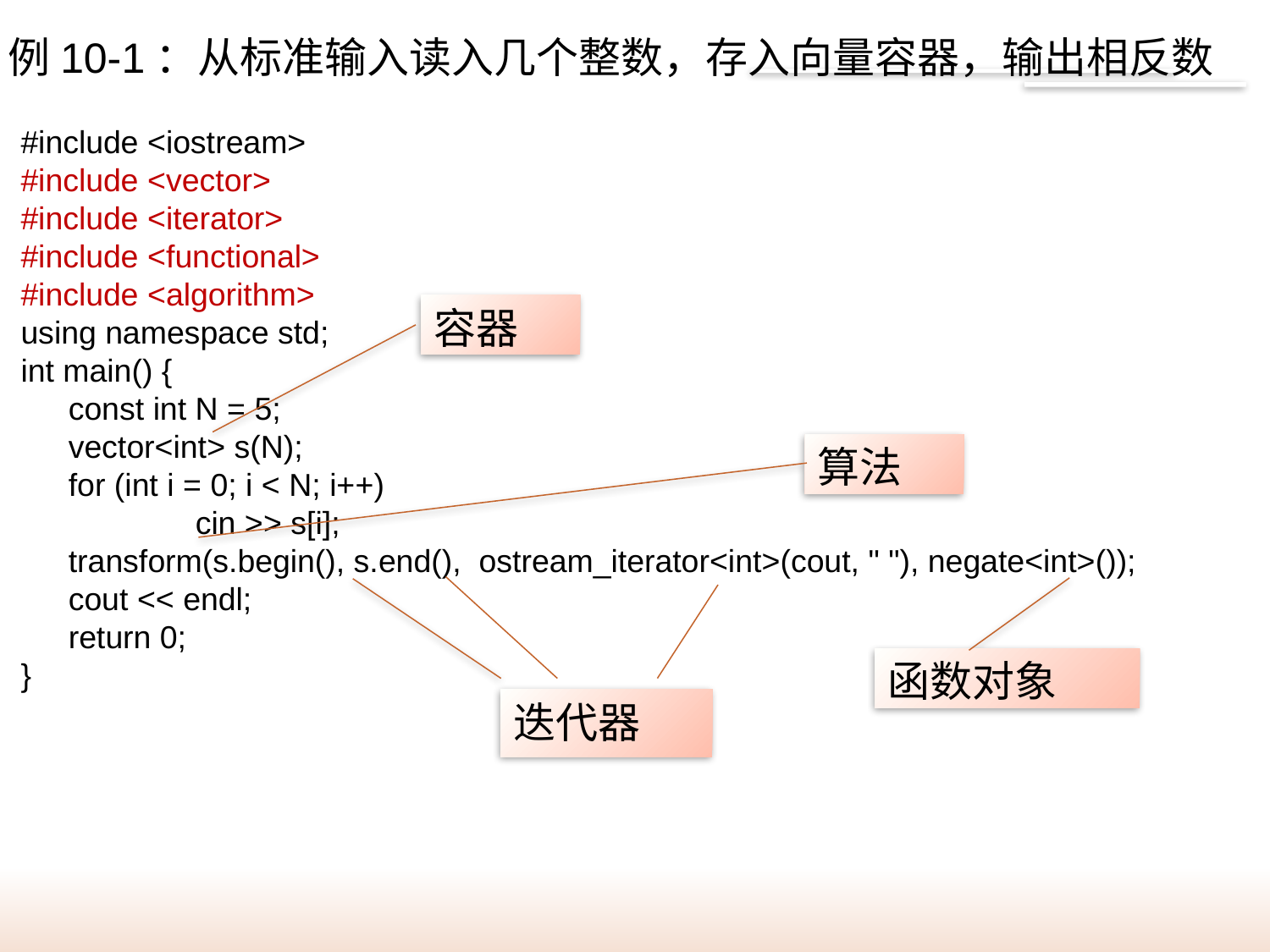

# 例10-1：从标准输入读入几个整数，存入向量容器，输出相反数
#include <iostream>
#include <vector>
#include <iterator>
#include <functional>
#include <algorithm>
using namespace std;
int main() {
	const int N = 5;
	vector<int> s(N);
 	for (int i = 0; i < N; i++)
		cin >> s[i];
	transform(s.begin(), s.end(),  ostream_iterator<int>(cout, " "), negate<int>());
	cout << endl;
	return 0;
}
容器
算法
迭代器
函数对象